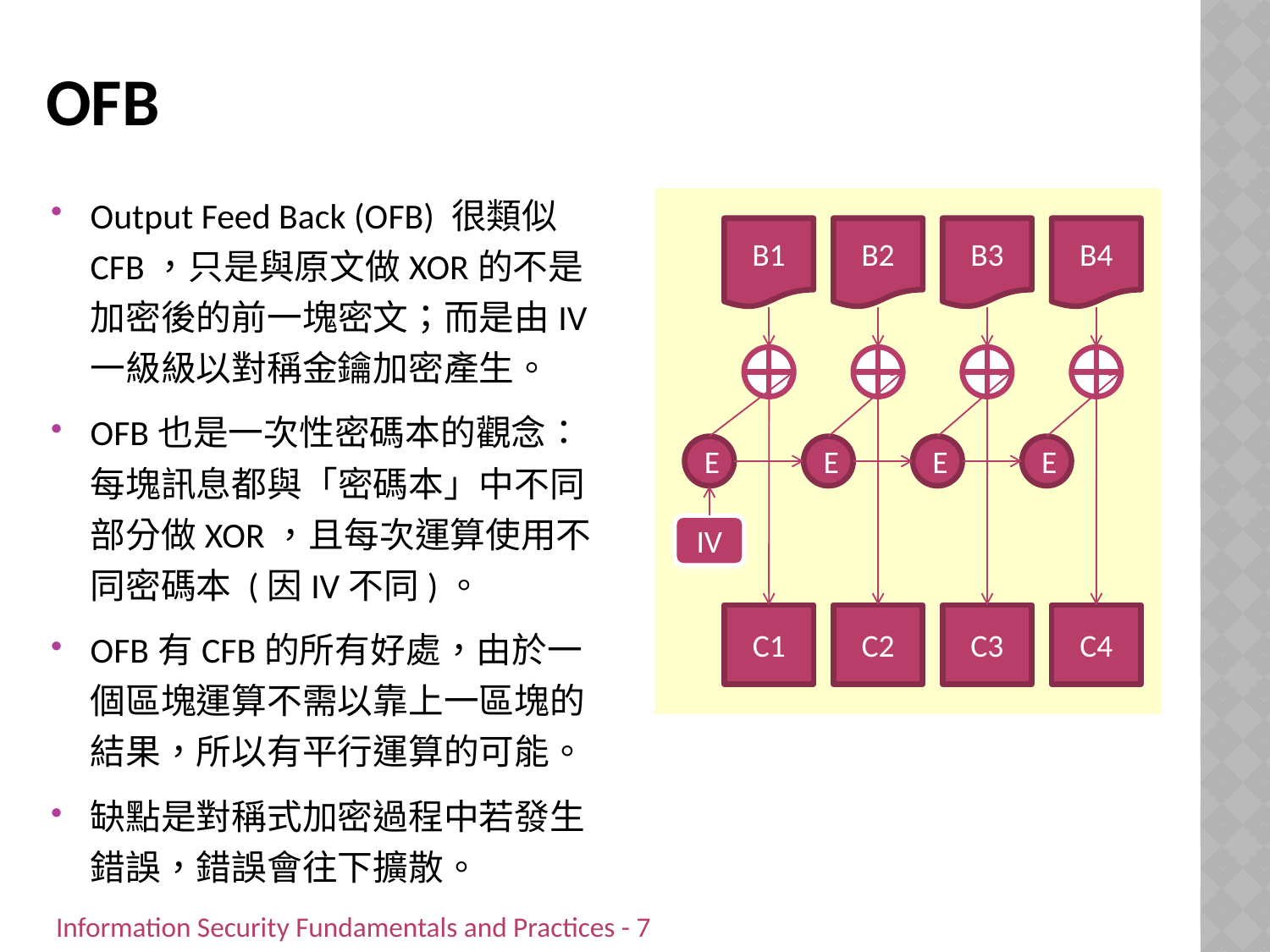

# OFB
Output Feed Back (OFB) 很類似 CFB，只是與原文做XOR的不是加密後的前一塊密文；而是由IV一級級以對稱金鑰加密產生。
OFB也是一次性密碼本的觀念：每塊訊息都與「密碼本」中不同部分做XOR，且每次運算使用不同密碼本 (因IV不同)。
OFB有CFB的所有好處，由於一個區塊運算不需以靠上一區塊的結果，所以有平行運算的可能。
缺點是對稱式加密過程中若發生錯誤，錯誤會往下擴散。

B1
B2
B3
B4

E
E
E
E
IV
C1
C2
C3
C4